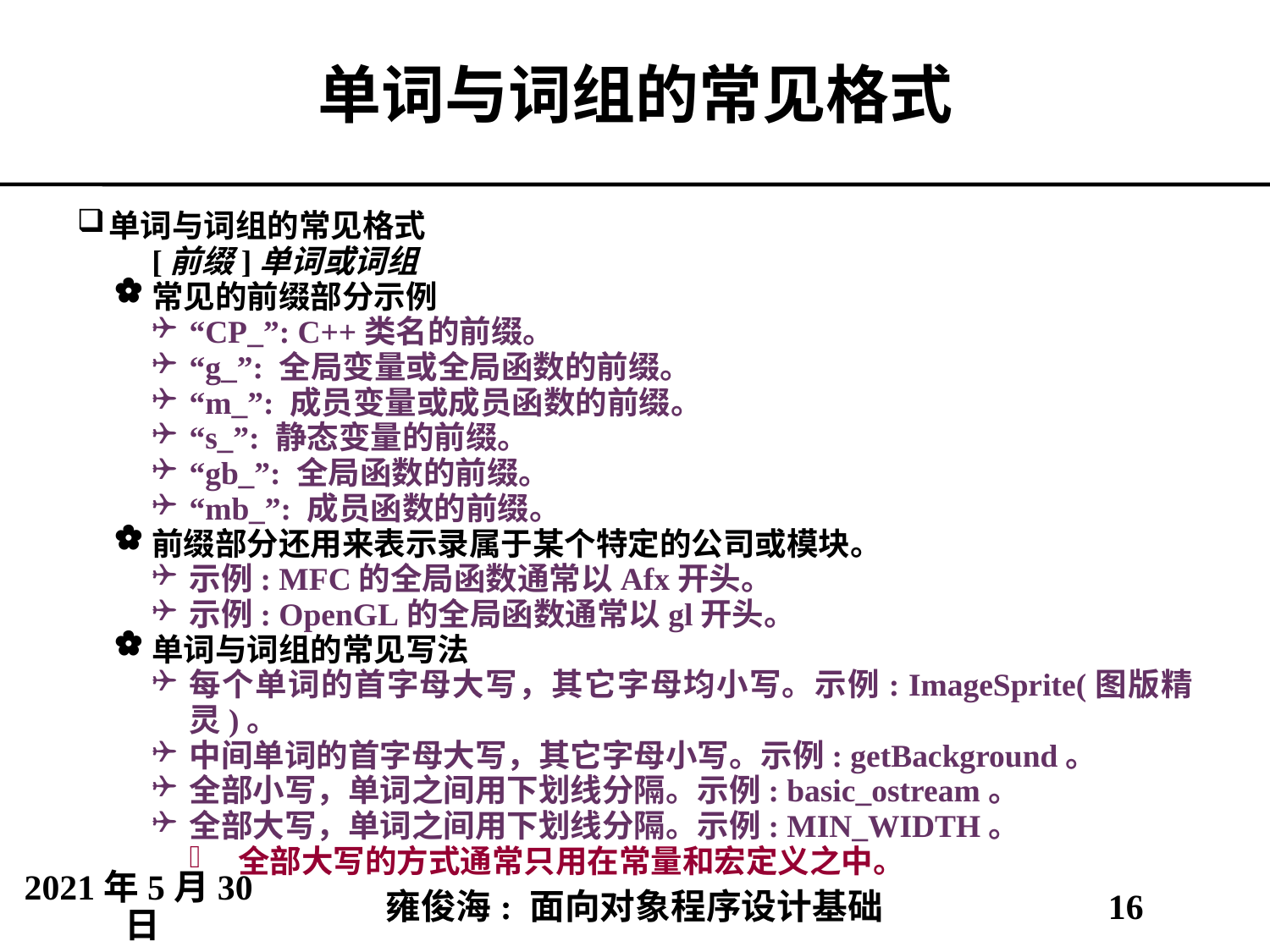

# 单词与词组的常见格式

单词与词组的常见格式
[前缀]单词或词组
常见的前缀部分示例
“CP_”: C++类名的前缀。
“g_”: 全局变量或全局函数的前缀。
“m_”: 成员变量或成员函数的前缀。
“s_”: 静态变量的前缀。
“gb_”: 全局函数的前缀。
“mb_”: 成员函数的前缀。
前缀部分还用来表示录属于某个特定的公司或模块。
示例: MFC的全局函数通常以Afx开头。
示例: OpenGL的全局函数通常以gl开头。
单词与词组的常见写法
每个单词的首字母大写，其它字母均小写。示例: ImageSprite(图版精灵)。
中间单词的首字母大写，其它字母小写。示例: getBackground。
全部小写，单词之间用下划线分隔。示例: basic_ostream。
全部大写，单词之间用下划线分隔。示例: MIN_WIDTH。
全部大写的方式通常只用在常量和宏定义之中。
2021年5月30日
雍俊海: 面向对象程序设计基础
16